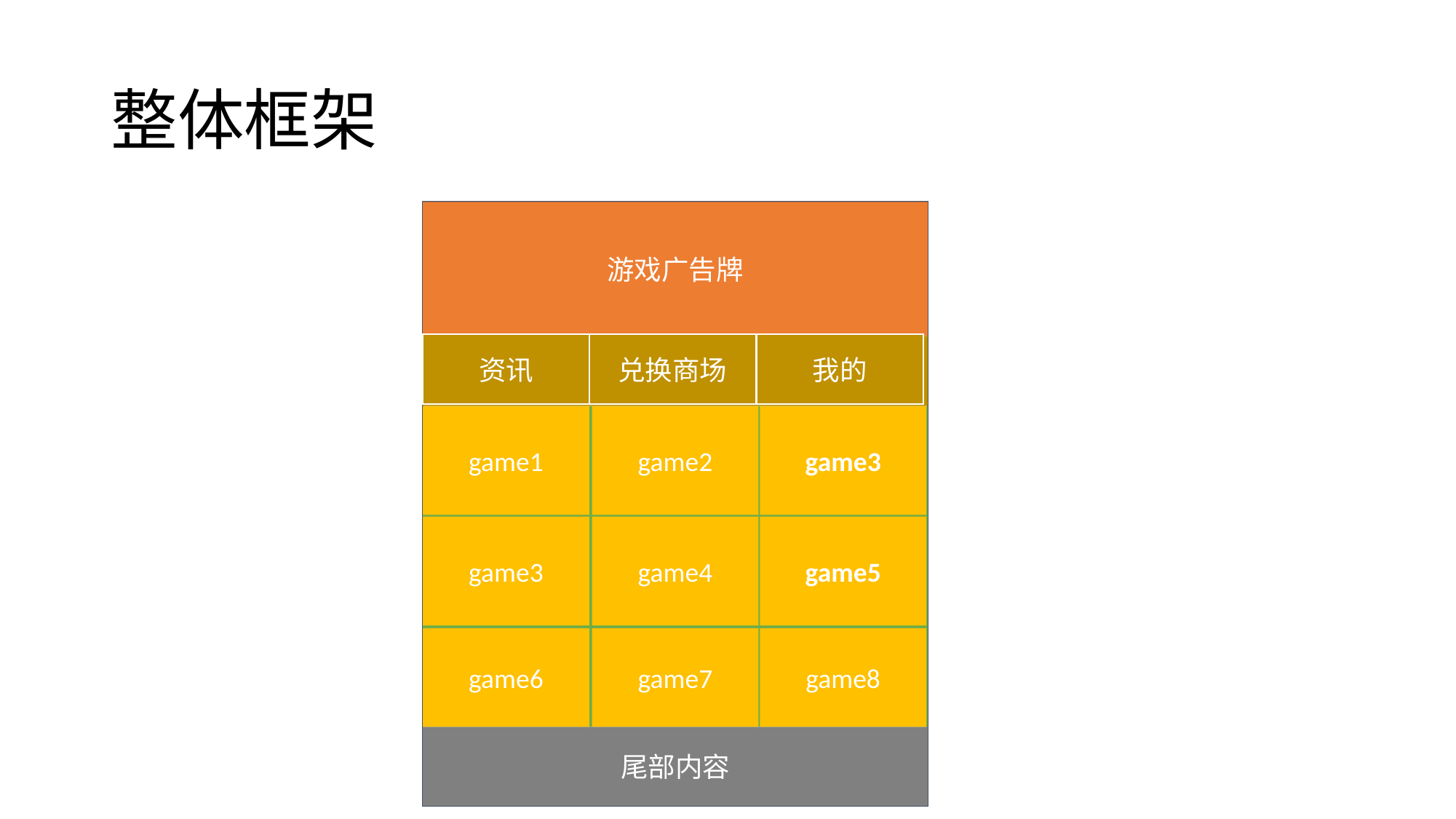

# 整体框架

游戏广告牌
资讯
兑换商场
我的
便捷内容
game1
核心内容
game2
game3
game3
game4
game5
game6
game7
game8
尾部内容